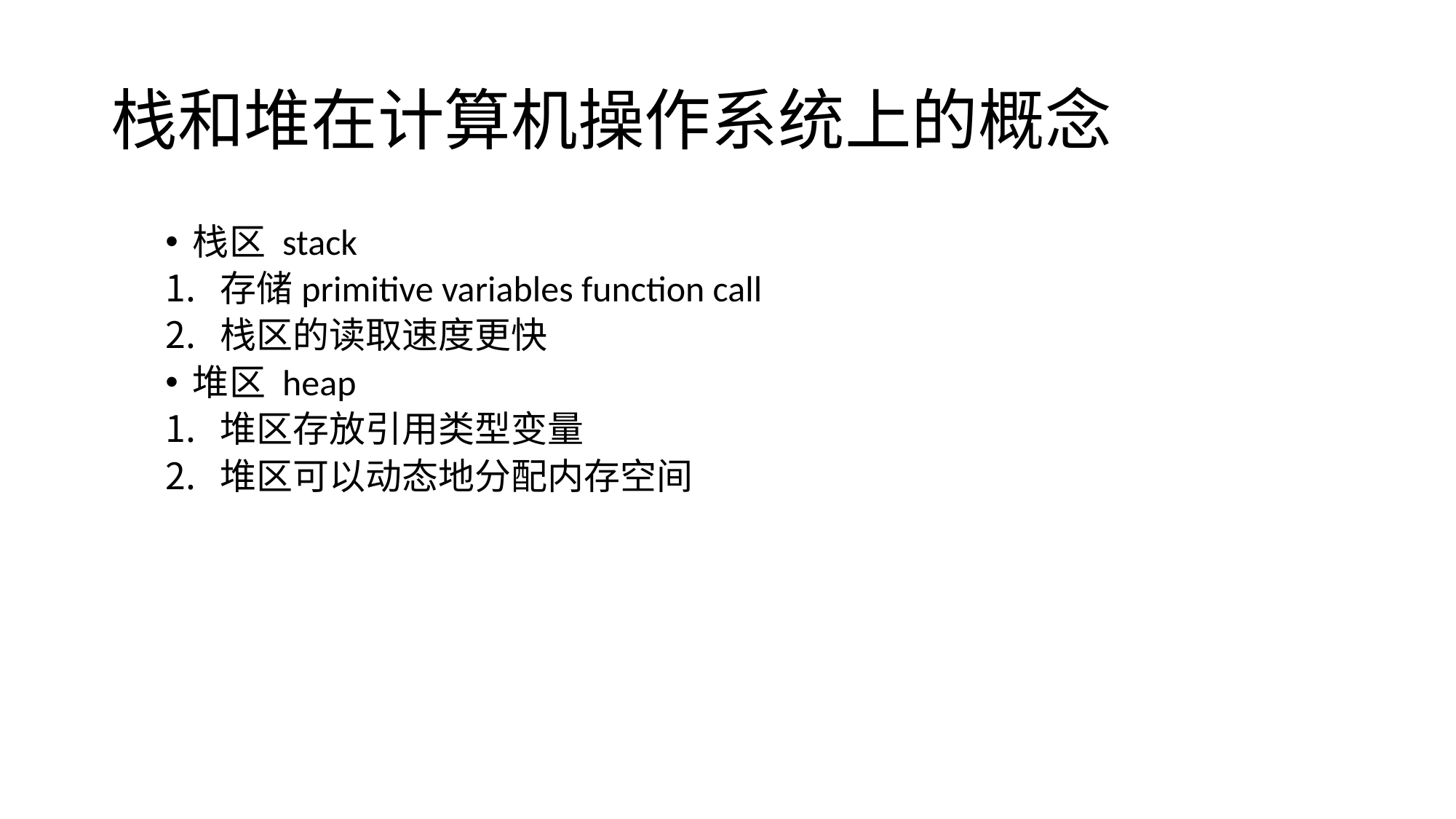

# 栈和堆在计算机操作系统上的概念
栈区 stack
存储primitive variables function call
栈区的读取速度更快
堆区 heap
堆区存放引用类型变量
堆区可以动态地分配内存空间